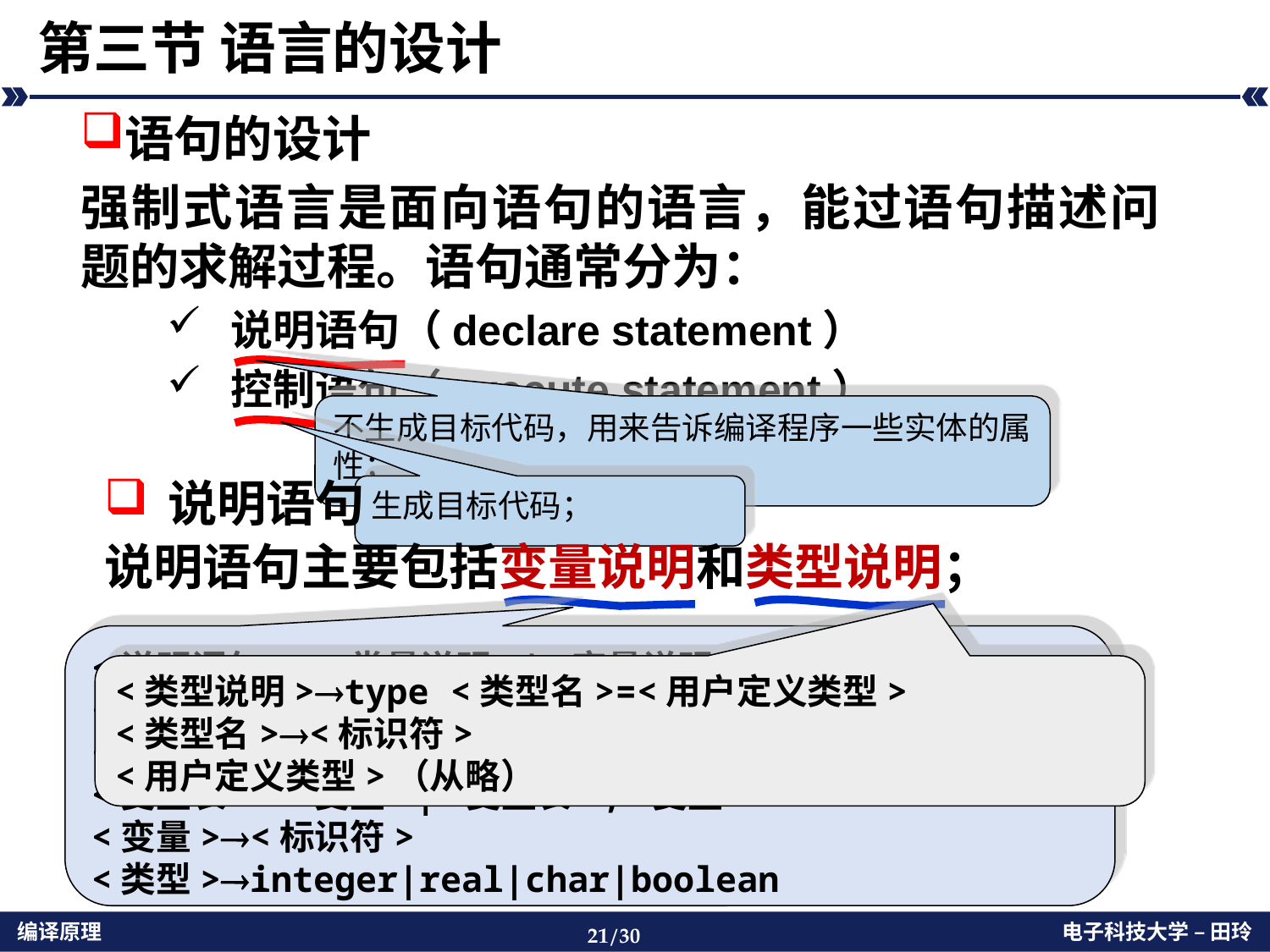

# 第三节 语言的设计
语句的设计
强制式语言是面向语句的语言，能过语句描述问题的求解过程。语句通常分为：
说明语句（declare statement）
控制语句（execute statement）

不生成目标代码，用来告诉编译程序一些实体的属性；

说明语句
说明语句主要包括变量说明和类型说明；
生成目标代码；

<说明语句>→<常量说明>|<变量说明>|<类型说明>
<常量说明>→const <标识符>=<常量>
<变量说明>→var <变量表>:<类型>
<变量表>→<变量>|<变量表>,<变量>
<变量>→<标识符>
<类型>→integer|real|char|boolean
<类型说明>→type <类型名>=<用户定义类型>
<类型名>→<标识符>
<用户定义类型>（从略）